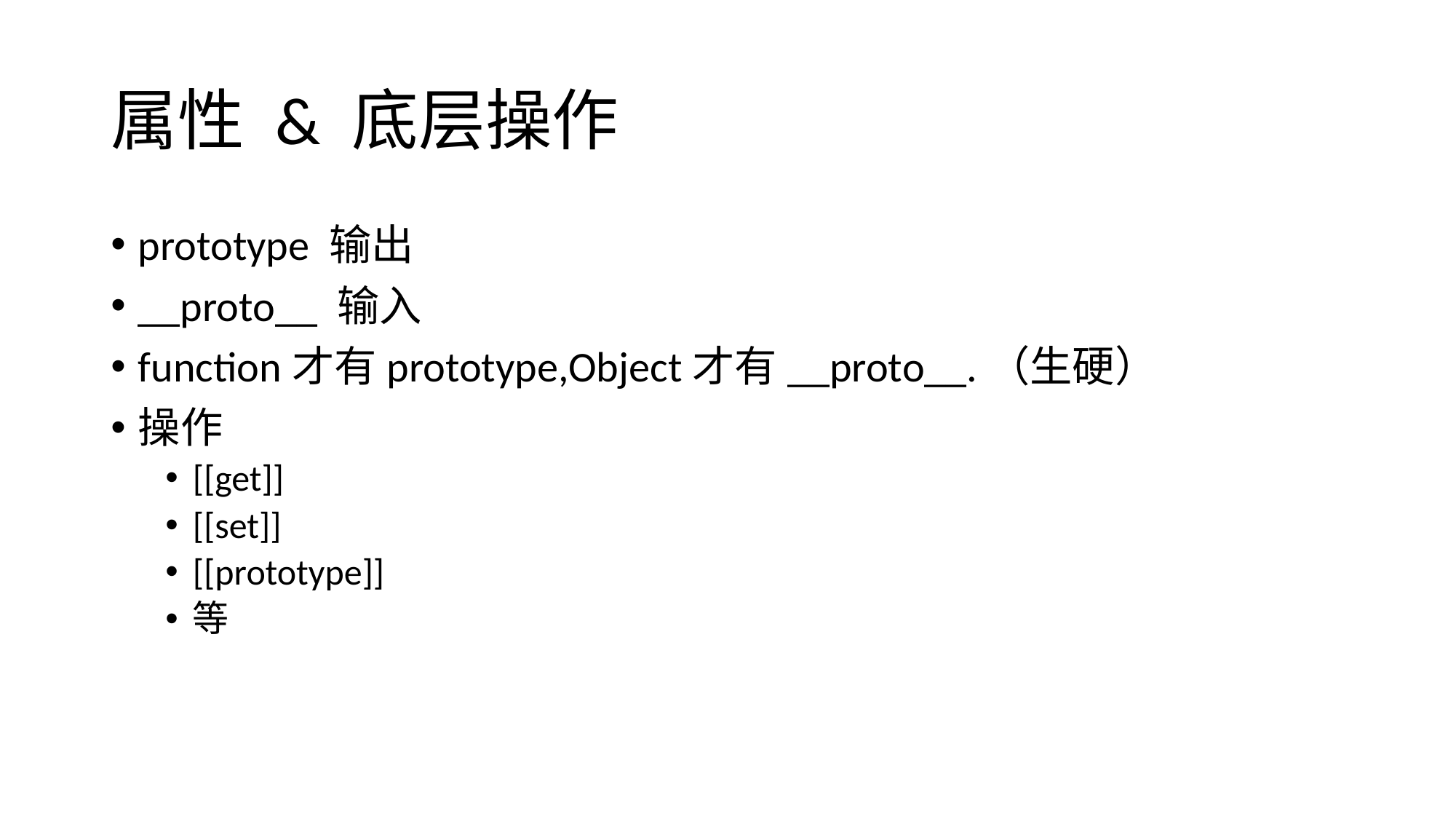

# 属性 & 底层操作
prototype 输出
__proto__ 输入
function才有prototype,Object才有__proto__.（生硬）
操作
[[get]]
[[set]]
[[prototype]]
等